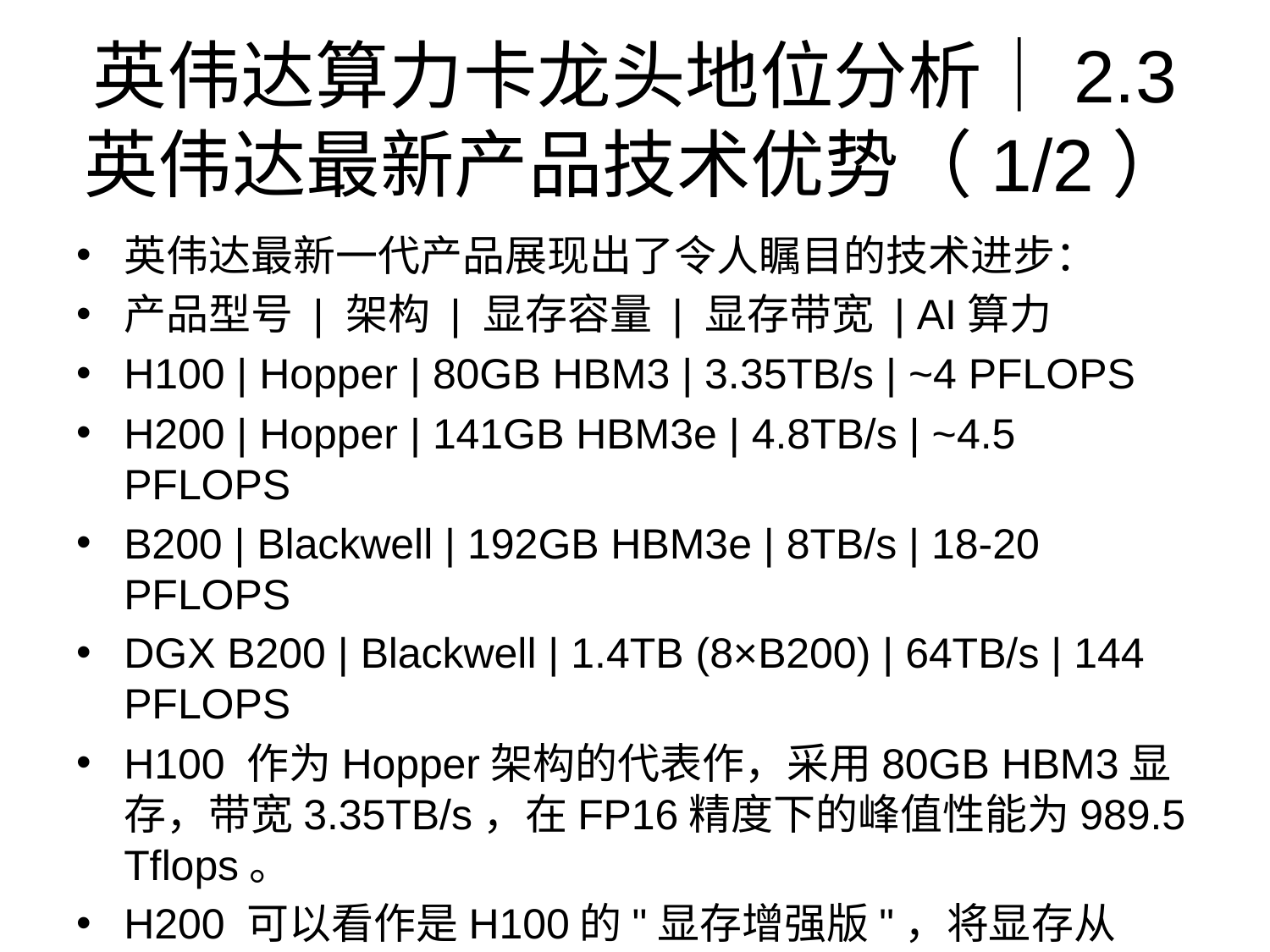

# 英伟达算力卡龙头地位分析｜2.3 英伟达最新产品技术优势（1/2）
英伟达最新一代产品展现出了令人瞩目的技术进步：
产品型号 | 架构 | 显存容量 | 显存带宽 | AI算力
H100 | Hopper | 80GB HBM3 | 3.35TB/s | ~4 PFLOPS
H200 | Hopper | 141GB HBM3e | 4.8TB/s | ~4.5 PFLOPS
B200 | Blackwell | 192GB HBM3e | 8TB/s | 18-20 PFLOPS
DGX B200 | Blackwell | 1.4TB (8×B200) | 64TB/s | 144 PFLOPS
H100 作为Hopper架构的代表作，采用80GB HBM3显存，带宽3.35TB/s，在FP16精度下的峰值性能为989.5 Tflops。
H200 可以看作是H100的"显存增强版"，将显存从80GB HBM3升级到 141GB HBM3e ，带宽提升至4.8TB/s，处理1T参数模型时吞吐量提升15-20%。